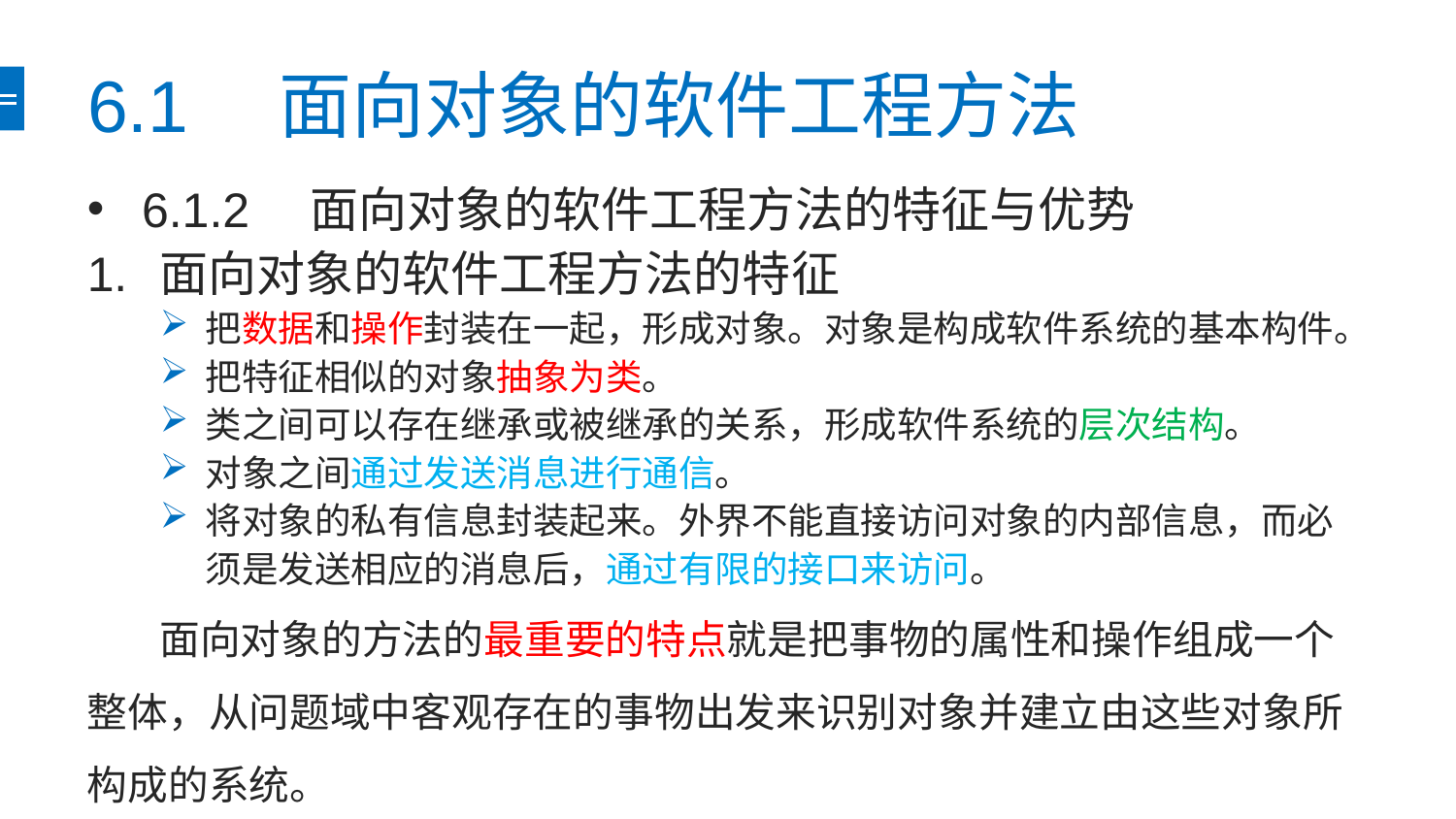

# 6.1　面向对象的软件工程方法
6.1.2　面向对象的软件工程方法的特征与优势
面向对象的软件工程方法的特征
把数据和操作封装在一起，形成对象。对象是构成软件系统的基本构件。
把特征相似的对象抽象为类。
类之间可以存在继承或被继承的关系，形成软件系统的层次结构。
对象之间通过发送消息进行通信。
将对象的私有信息封装起来。外界不能直接访问对象的内部信息，而必须是发送相应的消息后，通过有限的接口来访问。
       面向对象的方法的最重要的特点就是把事物的属性和操作组成一个整体，从问题域中客观存在的事物出发来识别对象并建立由这些对象所构成的系统。